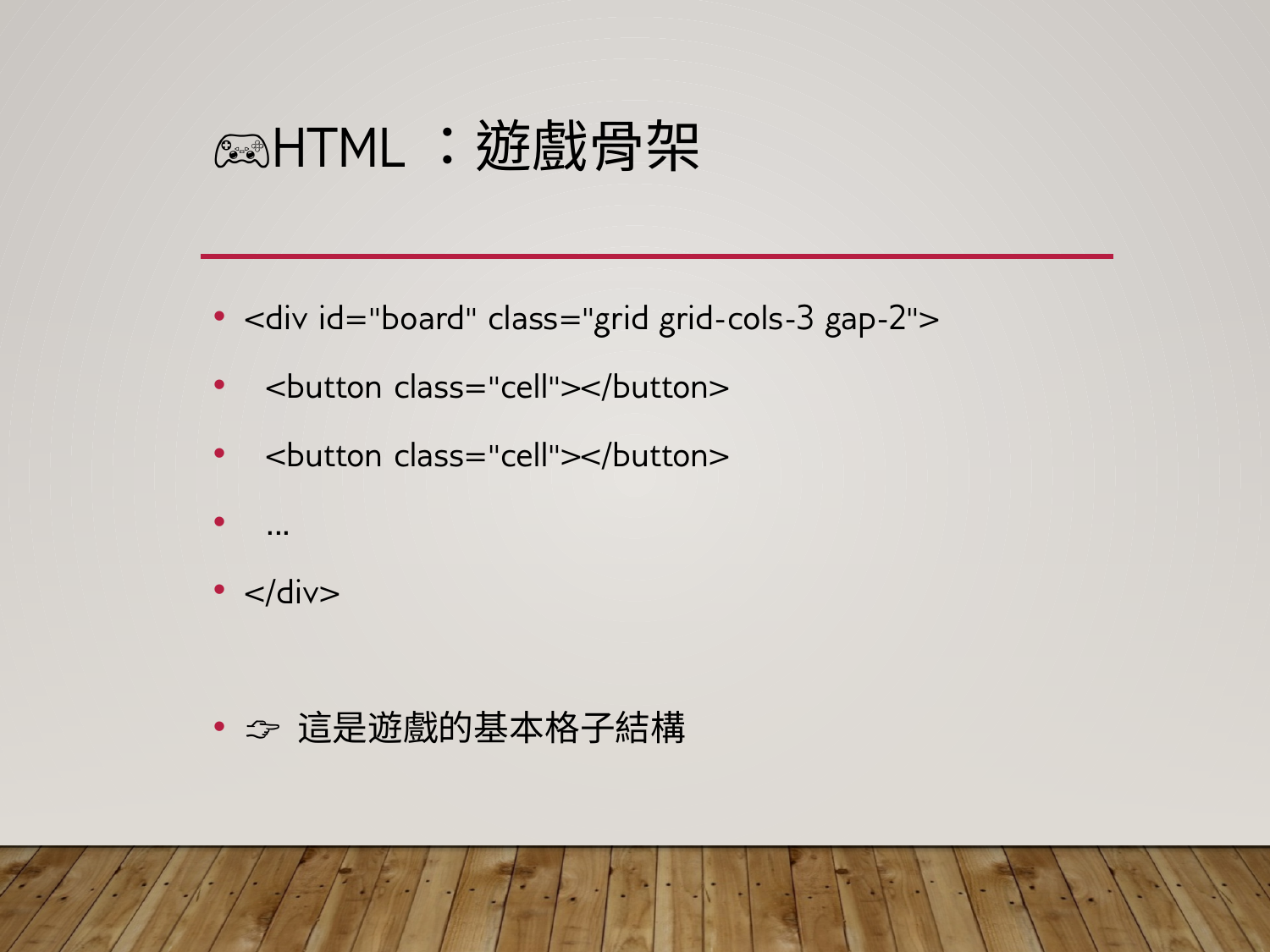

# 🎮HTML：遊戲骨架
<div id="board" class="grid grid-cols-3 gap-2">
  <button class="cell"></button>
  <button class="cell"></button>
  ...
</div>

👉 這是遊戲的基本格子結構